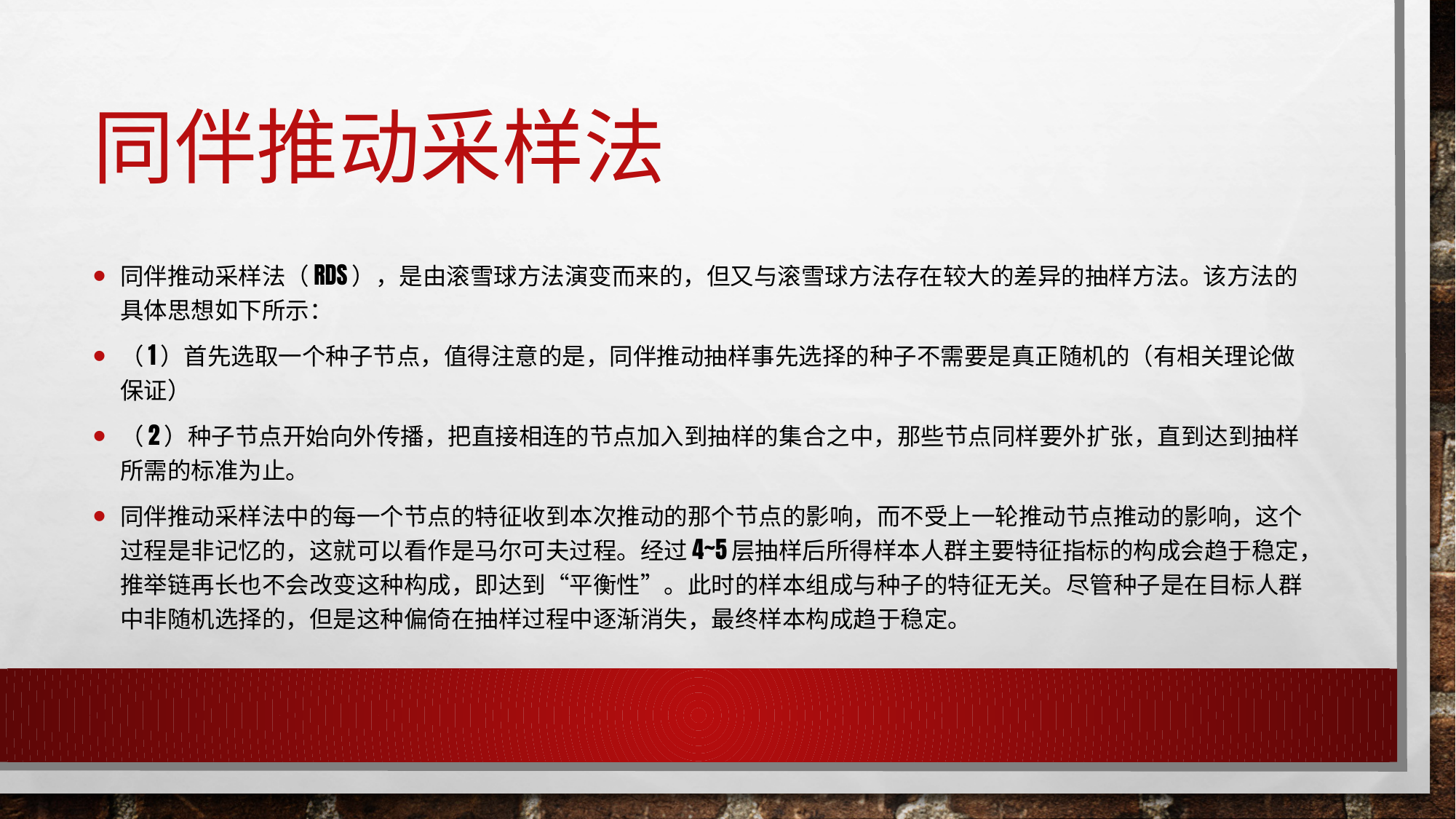

# 同伴推动采样法
同伴推动采样法（RDS），是由滚雪球方法演变而来的，但又与滚雪球方法存在较大的差异的抽样方法。该方法的具体思想如下所示：
（1）首先选取一个种子节点，值得注意的是，同伴推动抽样事先选择的种子不需要是真正随机的（有相关理论做保证）
（2）种子节点开始向外传播，把直接相连的节点加入到抽样的集合之中，那些节点同样要外扩张，直到达到抽样所需的标准为止。
同伴推动采样法中的每一个节点的特征收到本次推动的那个节点的影响，而不受上一轮推动节点推动的影响，这个过程是非记忆的，这就可以看作是马尔可夫过程。经过4~5层抽样后所得样本人群主要特征指标的构成会趋于稳定，推举链再长也不会改变这种构成，即达到“平衡性”。此时的样本组成与种子的特征无关。尽管种子是在目标人群中非随机选择的，但是这种偏倚在抽样过程中逐渐消失，最终样本构成趋于稳定。